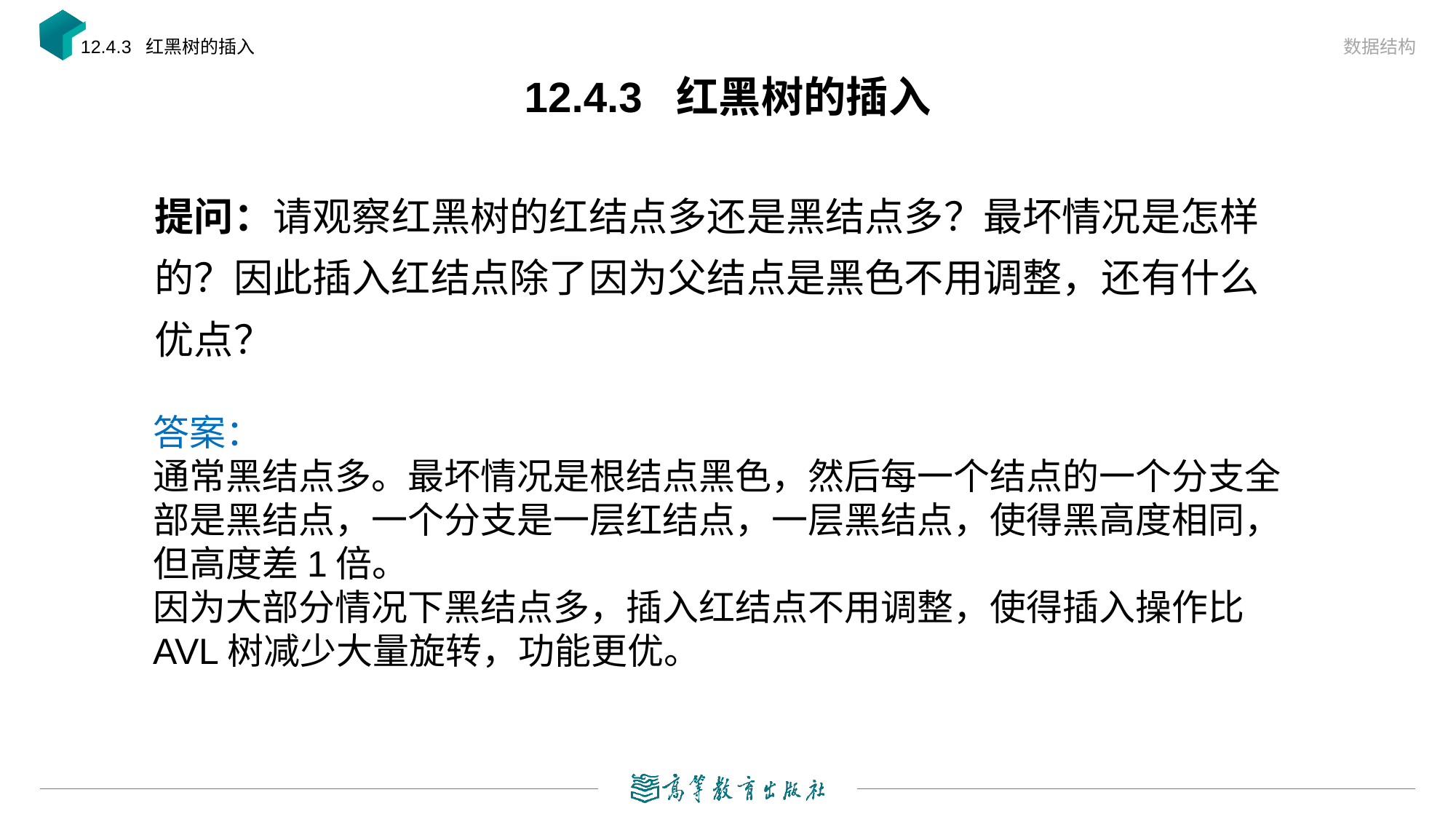

数据结构
12.4.3  红黑树的插入
# 12.4.3  红黑树的插入
提问：请观察红黑树的红结点多还是黑结点多？最坏情况是怎样的？因此插入红结点除了因为父结点是黑色不用调整，还有什么优点？
答案：
通常黑结点多。最坏情况是根结点黑色，然后每一个结点的一个分支全部是黑结点，一个分支是一层红结点，一层黑结点，使得黑高度相同，但高度差1倍。
因为大部分情况下黑结点多，插入红结点不用调整，使得插入操作比AVL树减少大量旋转，功能更优。